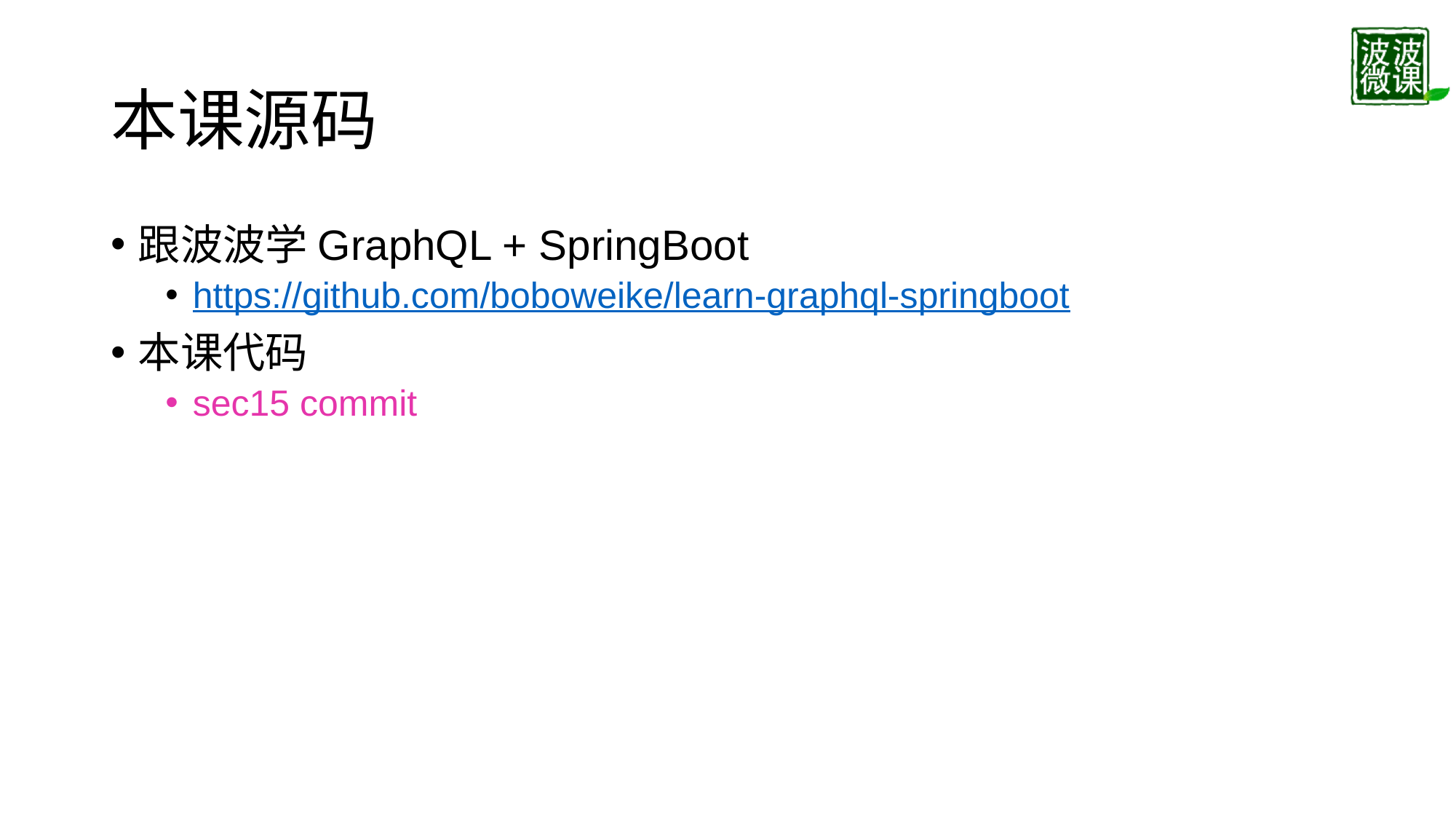

# 本课源码
跟波波学GraphQL + SpringBoot
https://github.com/boboweike/learn-graphql-springboot
本课代码
sec15 commit